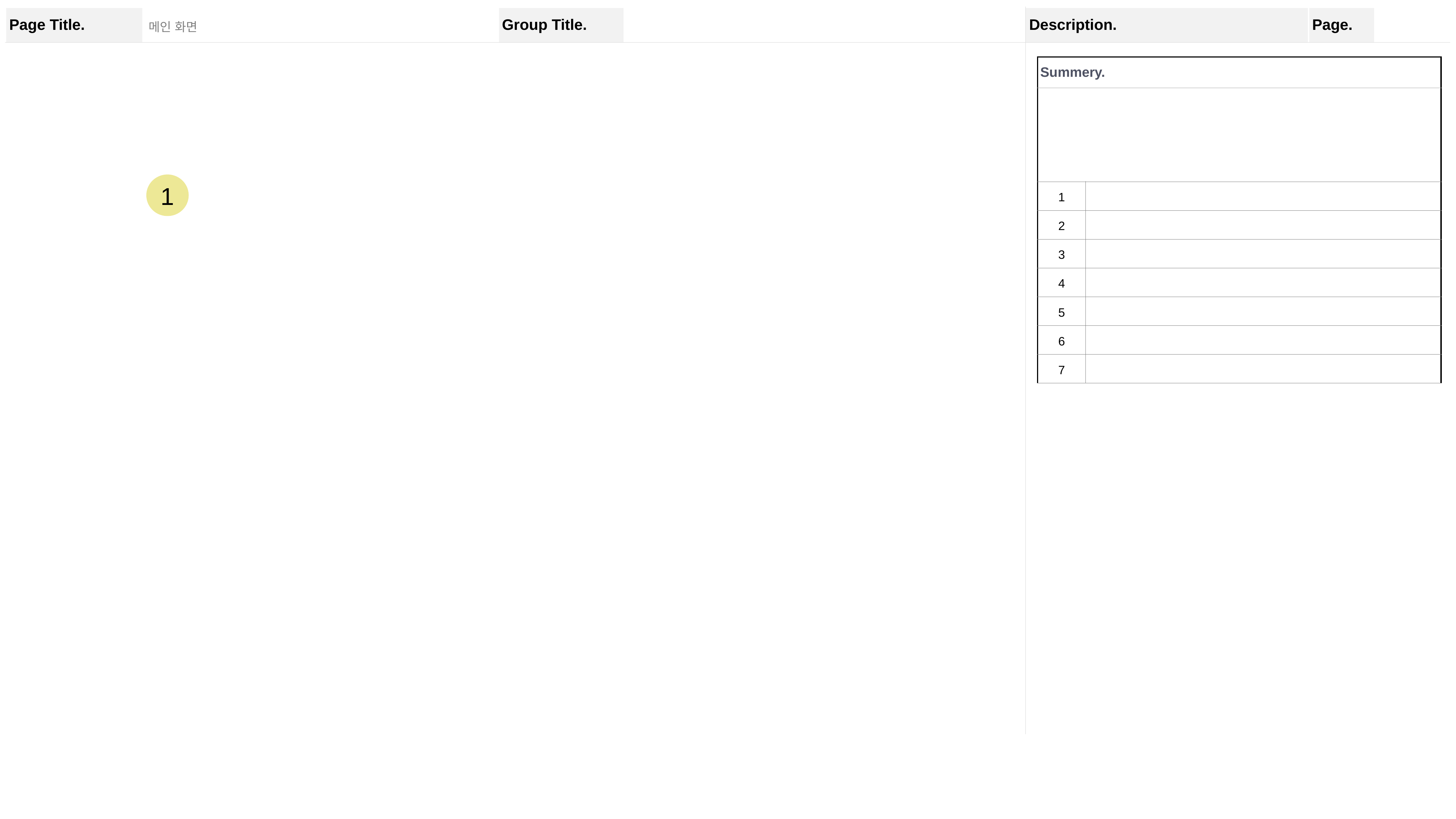

11
메인 화면

| Summery. |  |
| --- | --- |
|  |  |
| 1 |  |
| 2 |  |
| 3 |  |
| 4 |  |
| 5 |  |
| 6 |  |
| 7 |  |
1